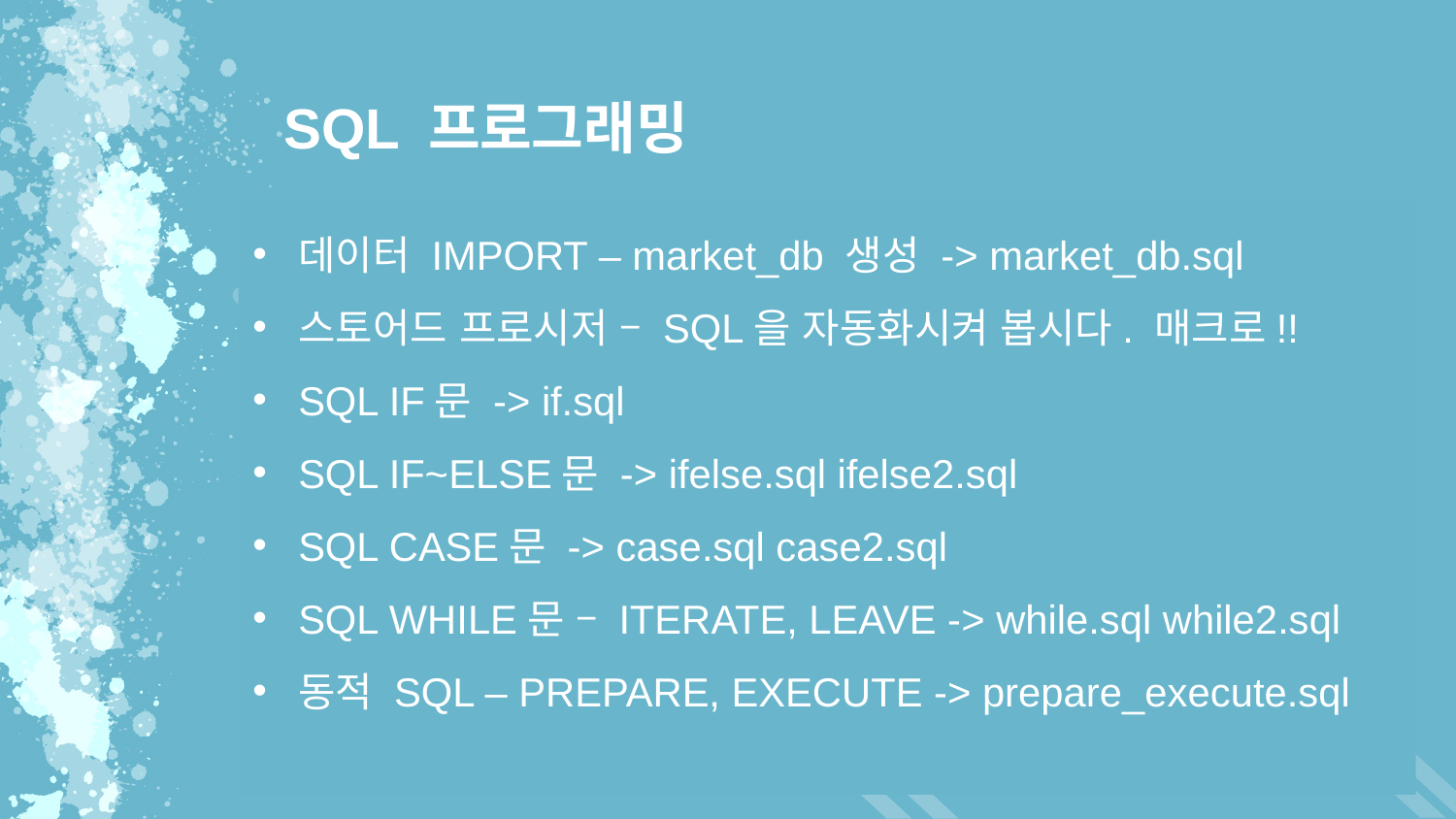

SQL 프로그래밍
데이터 IMPORT – market_db 생성 -> market_db.sql
스토어드 프로시저 – SQL을 자동화시켜 봅시다. 매크로!!
SQL IF문 -> if.sql
SQL IF~ELSE문 -> ifelse.sql ifelse2.sql
SQL CASE문 -> case.sql case2.sql
SQL WHILE문 – ITERATE, LEAVE -> while.sql while2.sql
동적 SQL – PREPARE, EXECUTE -> prepare_execute.sql